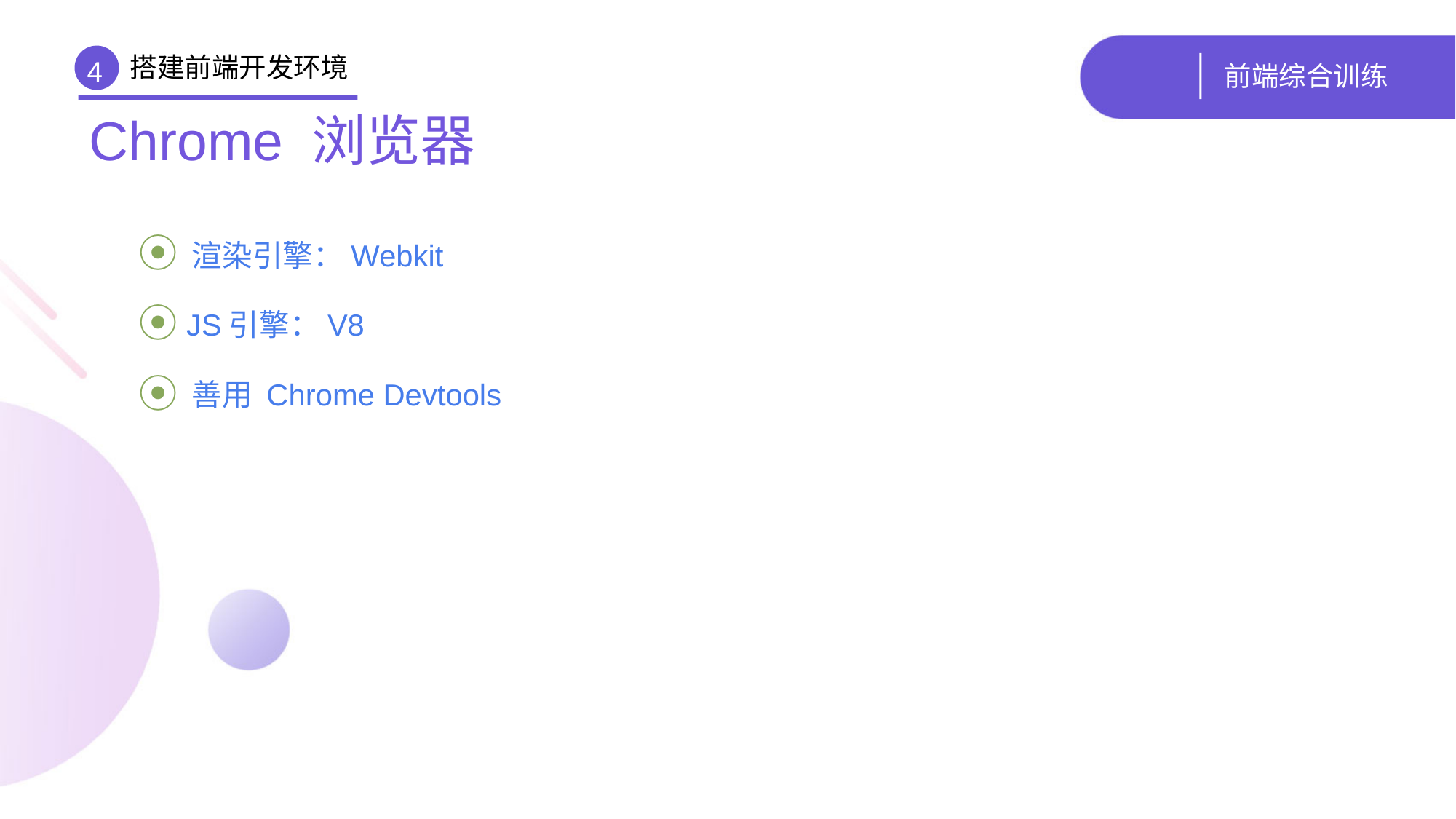

搭建前端开发环境
# 前端综合训练
4
Chrome 浏览器
 渲染引擎：Webkit
 JS引擎：V8
 善用 Chrome Devtools